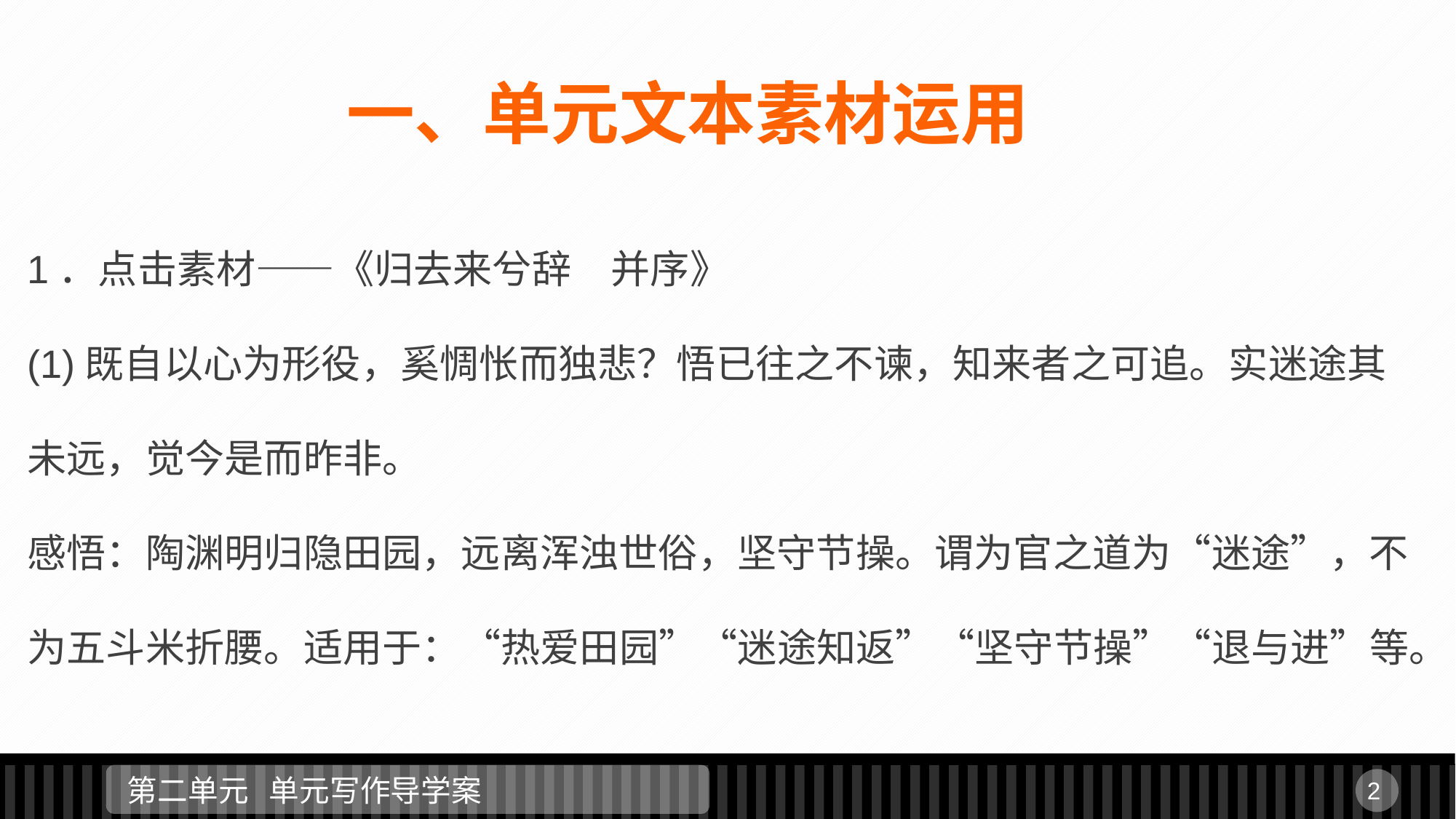

一、单元文本素材运用
1．点击素材——《归去来兮辞　并序》
(1)既自以心为形役，奚惆怅而独悲？悟已往之不谏，知来者之可追。实迷途其未远，觉今是而昨非。
感悟：陶渊明归隐田园，远离浑浊世俗，坚守节操。谓为官之道为“迷途”，不为五斗米折腰。适用于：“热爱田园”“迷途知返”“坚守节操”“退与进”等。